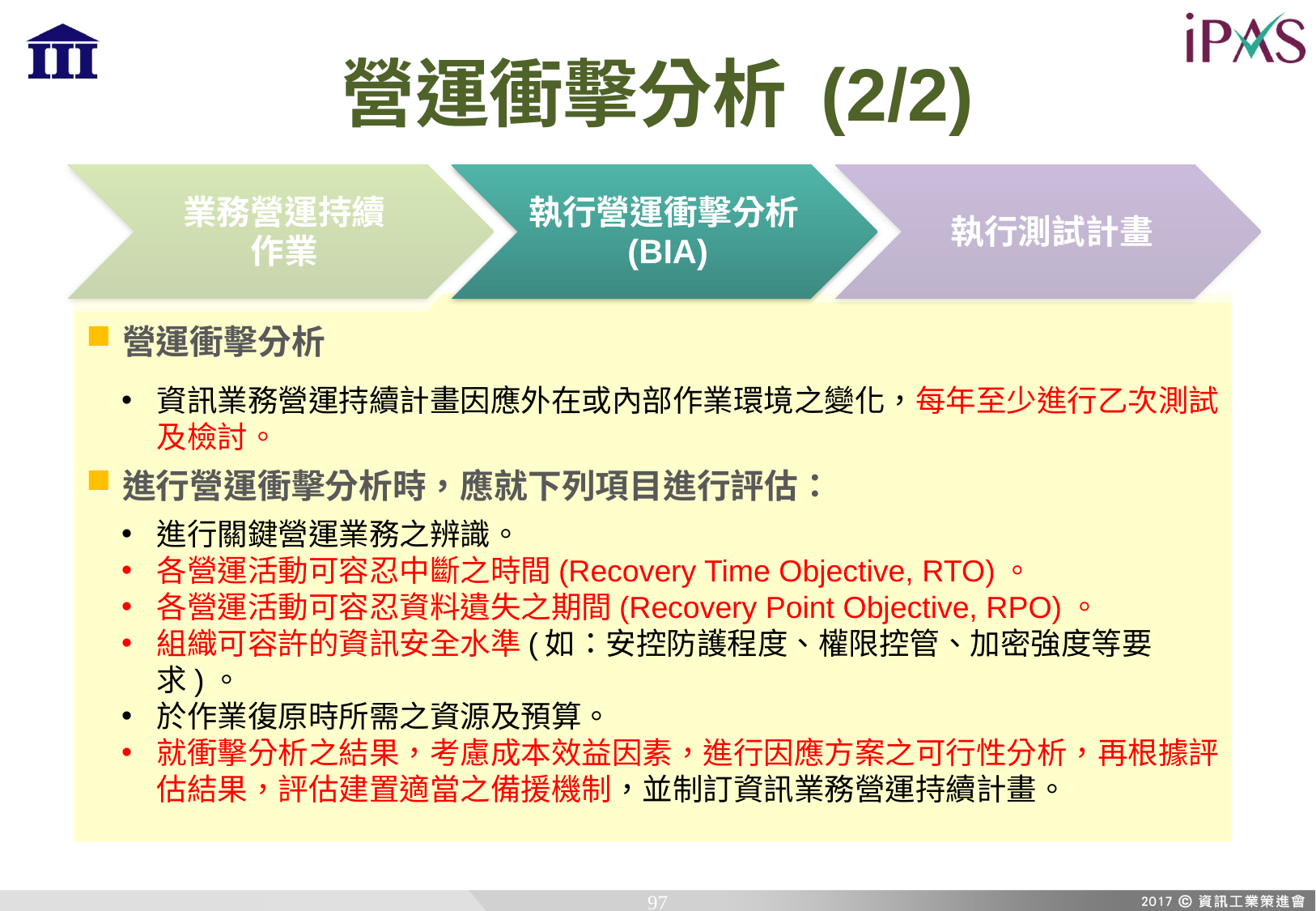

# 營運衝擊分析 (2/2)

業務營運持續
作業
執行營運衝擊分析(BIA)
執行測試計畫

營運衝擊分析
資訊業務營運持續計畫因應外在或內部作業環境之變化，每年至少進行乙次測試及檢討。
進行營運衝擊分析時，應就下列項目進行評估：
進行關鍵營運業務之辨識。
各營運活動可容忍中斷之時間(Recovery Time Objective, RTO)。
各營運活動可容忍資料遺失之期間(Recovery Point Objective, RPO)。
組織可容許的資訊安全水準(如：安控防護程度、權限控管、加密強度等要求)。
於作業復原時所需之資源及預算。
就衝擊分析之結果，考慮成本效益因素，進行因應方案之可行性分析，再根據評估結果，評估建置適當之備援機制，並制訂資訊業務營運持續計畫。
97